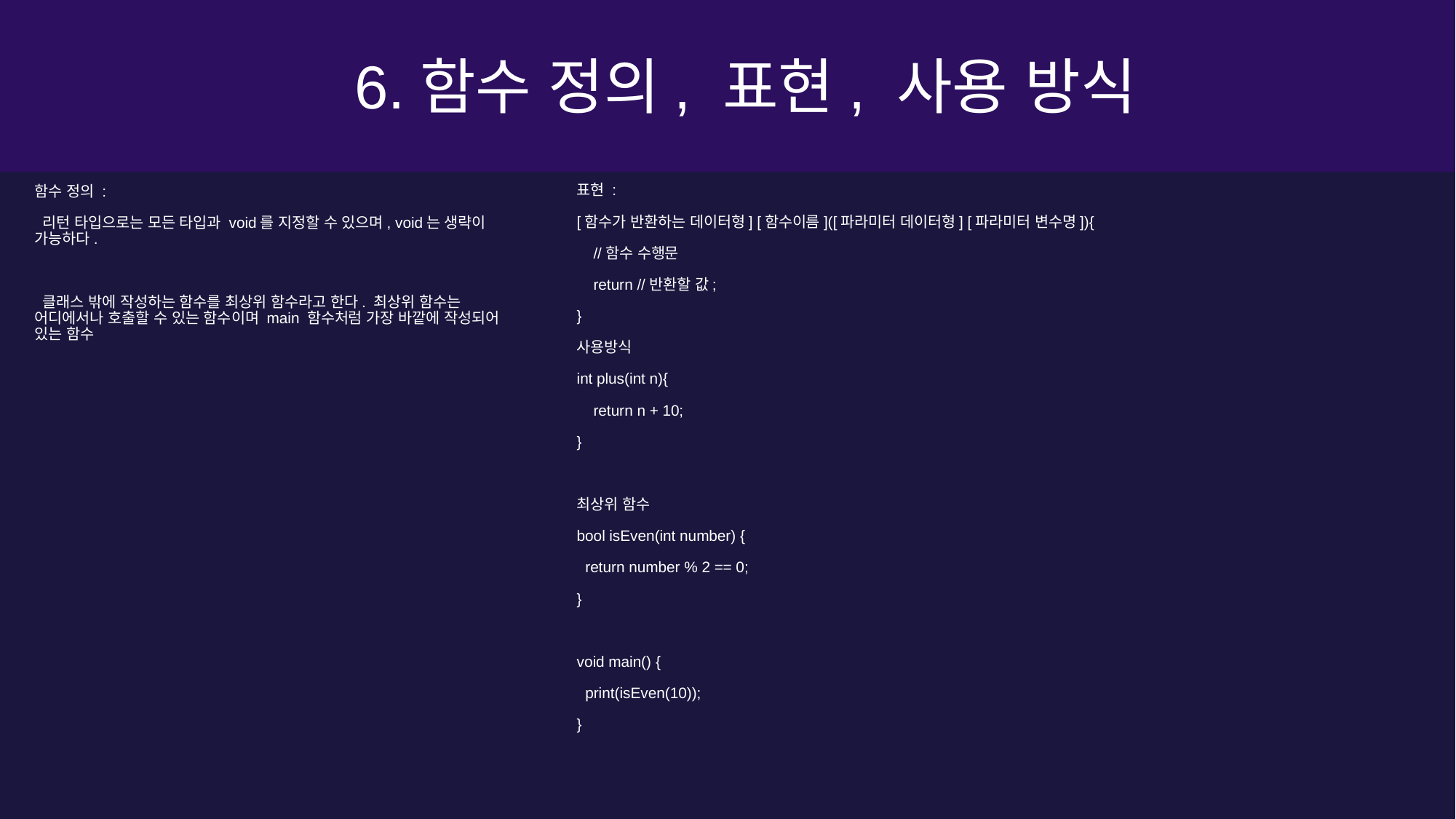

6.함수 정의, 표현, 사용 방식
표현 :
[함수가 반환하는 데이터형] [함수이름]([파라미터 데이터형] [파라미터 변수명]){
    //함수 수행문
    return //반환할 값;
}
사용방식
int plus(int n){
    return n + 10;
}

최상위 함수
bool isEven(int number) {
  return number % 2 == 0;
}

void main() {
  print(isEven(10));
}
함수 정의 :
 리턴 타입으로는 모든 타입과 void를 지정할 수 있으며, void는 생략이 가능하다.

 클래스 밖에 작성하는 함수를 최상위 함수라고 한다. 최상위 함수는 어디에서나 호출할 수 있는 함수이며 main 함수처럼 가장 바깥에 작성되어 있는 함수